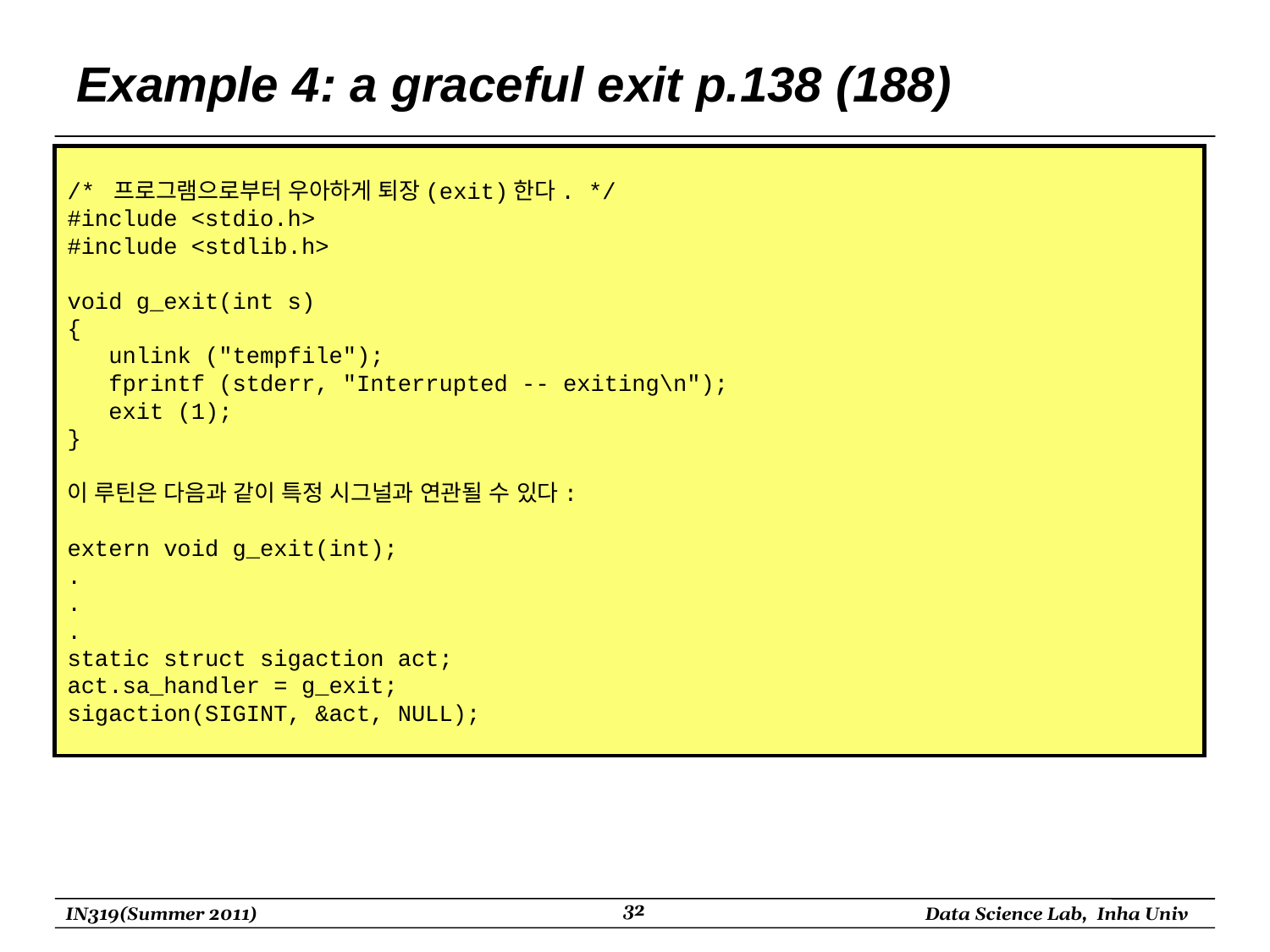

# Example 4: a graceful exit p.138 (188)
/* 프로그램으로부터 우아하게 퇴장(exit)한다. */
#include <stdio.h>
#include <stdlib.h>

void g_exit(int s)
{
   unlink ("tempfile");
   fprintf (stderr, "Interrupted -- exiting\n");
   exit (1);
}

이 루틴은 다음과 같이 특정 시그널과 연관될 수 있다:

extern void g_exit(int);
.
.
.
static struct sigaction act;
act.sa_handler = g_exit;
sigaction(SIGINT, &act, NULL);

32